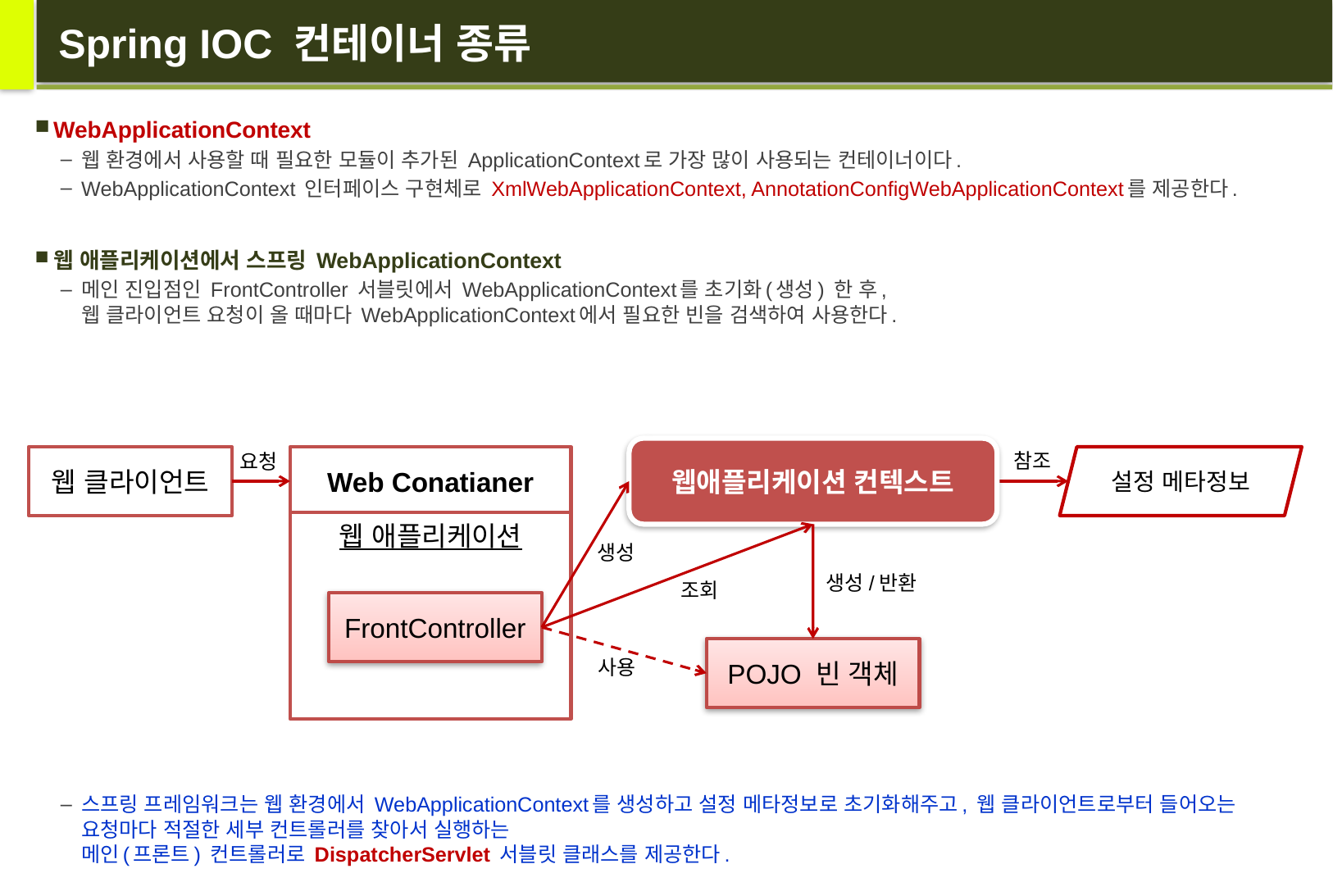

# Spring IOC 컨테이너 종류
WebApplicationContext
웹 환경에서 사용할 때 필요한 모듈이 추가된 ApplicationContext로 가장 많이 사용되는 컨테이너이다.
WebApplicationContext 인터페이스 구현체로 XmlWebApplicationContext, AnnotationConfigWebApplicationContext를 제공한다.

웹 애플리케이션에서 스프링 WebApplicationContext
메인 진입점인 FrontController 서블릿에서 WebApplicationContext를 초기화(생성) 한 후,
웹 클라이언트 요청이 올 때마다 WebApplicationContext에서 필요한 빈을 검색하여 사용한다.

스프링 프레임워크는 웹 환경에서 WebApplicationContext를 생성하고 설정 메타정보로 초기화해주고, 웹 클라이언트로부터 들어오는 요청마다 적절한 세부 컨트롤러를 찾아서 실행하는
메인(프론트) 컨트롤러로 DispatcherServlet 서블릿 클래스를 제공한다.
웹애플리케이션 컨텍스트
참조
요청
웹 클라이언트
Web Conatianer
설정 메타정보
웹 애플리케이션
생성
생성/반환
조회
FrontController
POJO 빈 객체
사용